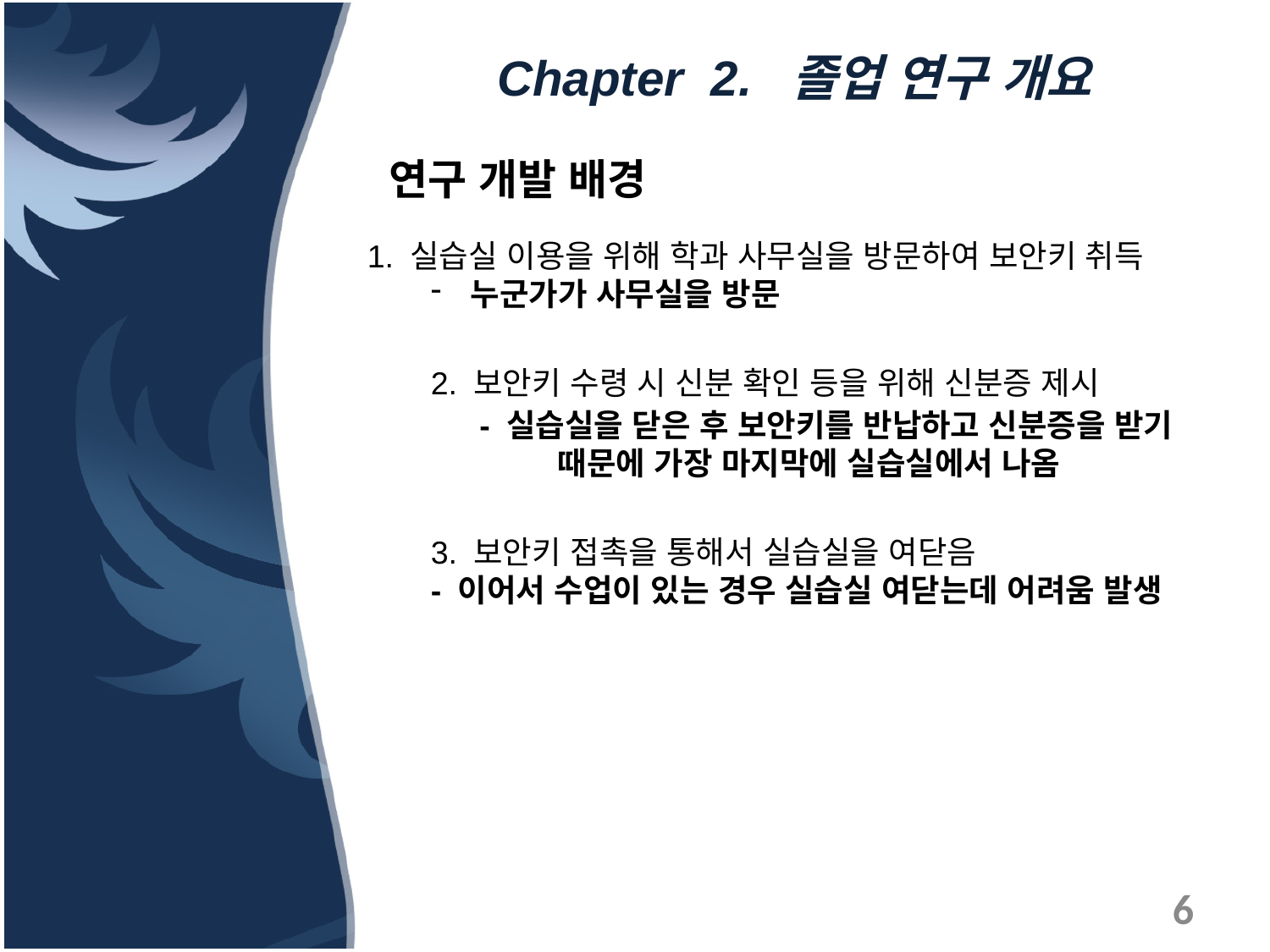

# Chapter  2.  졸업 연구 개요
연구 개발 배경
1. 실습실 이용을 위해 학과 사무실을 방문하여 보안키 취득
누군가가 사무실을 방문

2. 보안키 수령 시 신분 확인 등을 위해 신분증 제시
     - 실습실을 닫은 후 보안키를 반납하고 신분증을 받기
	때문에 가장 마지막에 실습실에서 나옴

3. 보안키 접촉을 통해서 실습실을 여닫음
- 이어서 수업이 있는 경우 실습실 여닫는데 어려움 발생
6